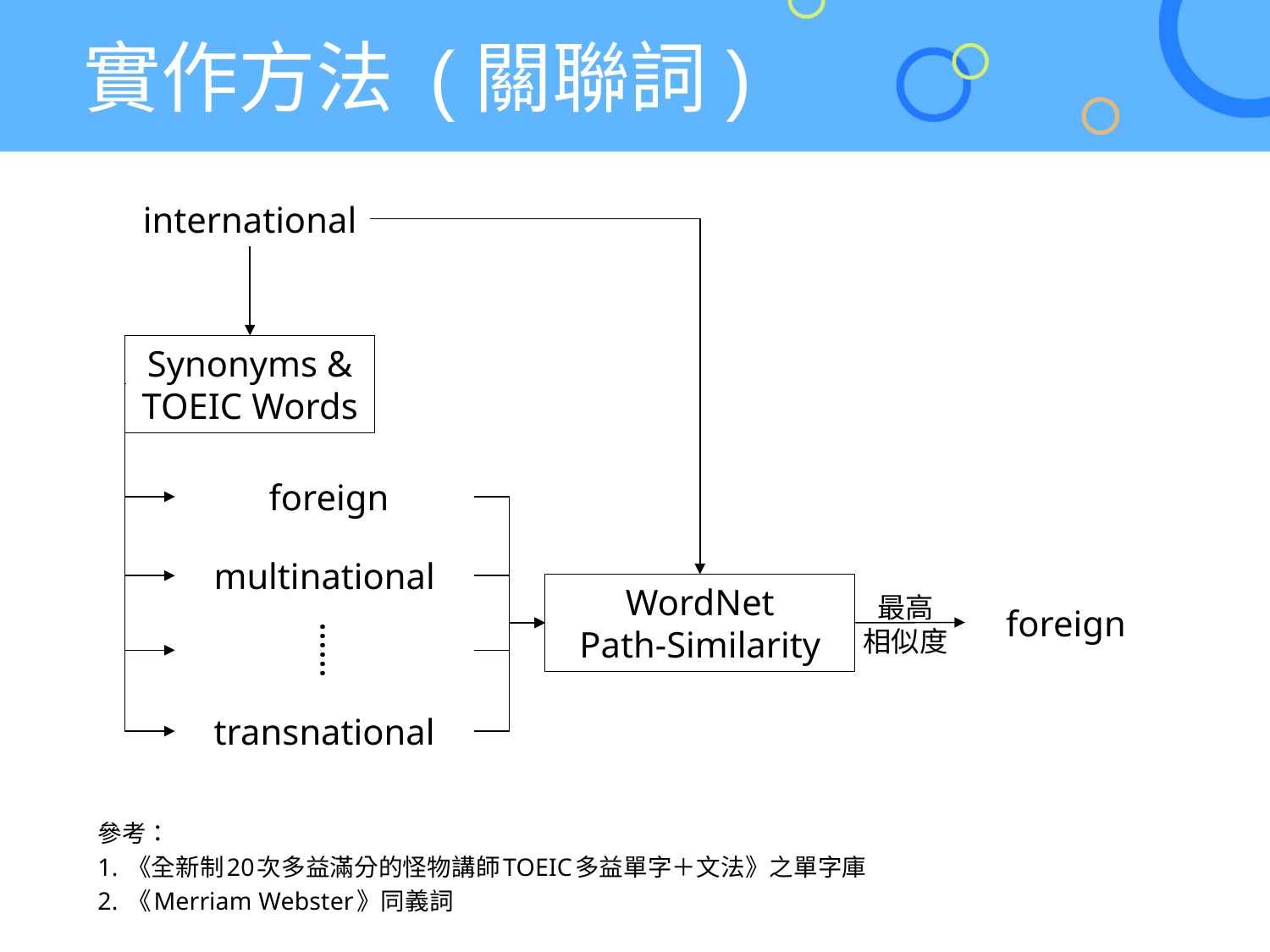

# 實作方法 (關聯詞)
international
Synonyms & TOEIC Words
 foreign
multinational
WordNet
Path-Similarity
最高
相似度
 foreign
 foreign
……
transnational
參考：
1. 《全新制20次多益滿分的怪物講師TOEIC多益單字＋文法》之單字庫
2. 《Merriam Webster》同義詞